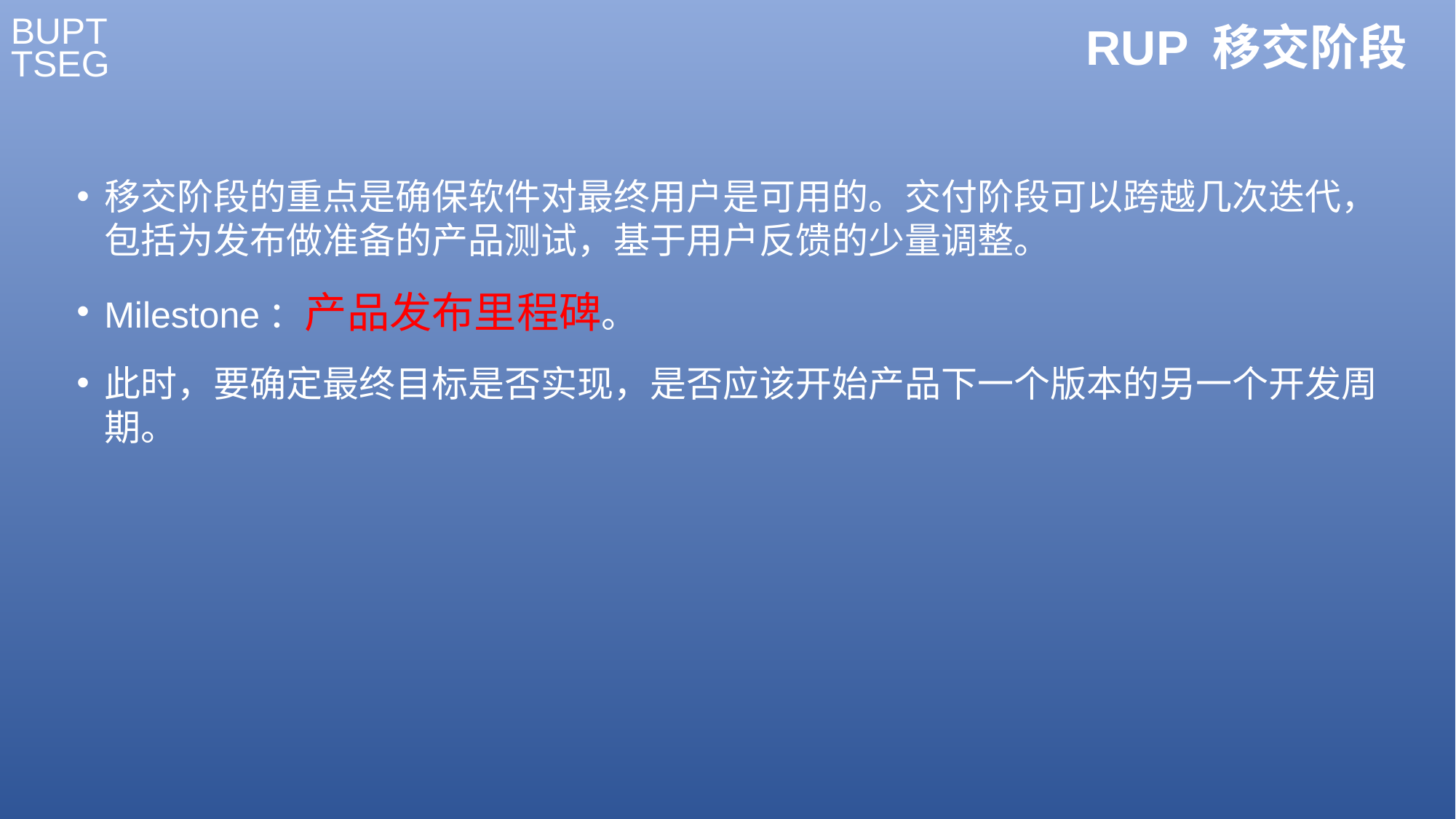

# RUP 移交阶段
移交阶段的重点是确保软件对最终用户是可用的。交付阶段可以跨越几次迭代，包括为发布做准备的产品测试，基于用户反馈的少量调整。
Milestone：产品发布里程碑。
此时，要确定最终目标是否实现，是否应该开始产品下一个版本的另一个开发周期。